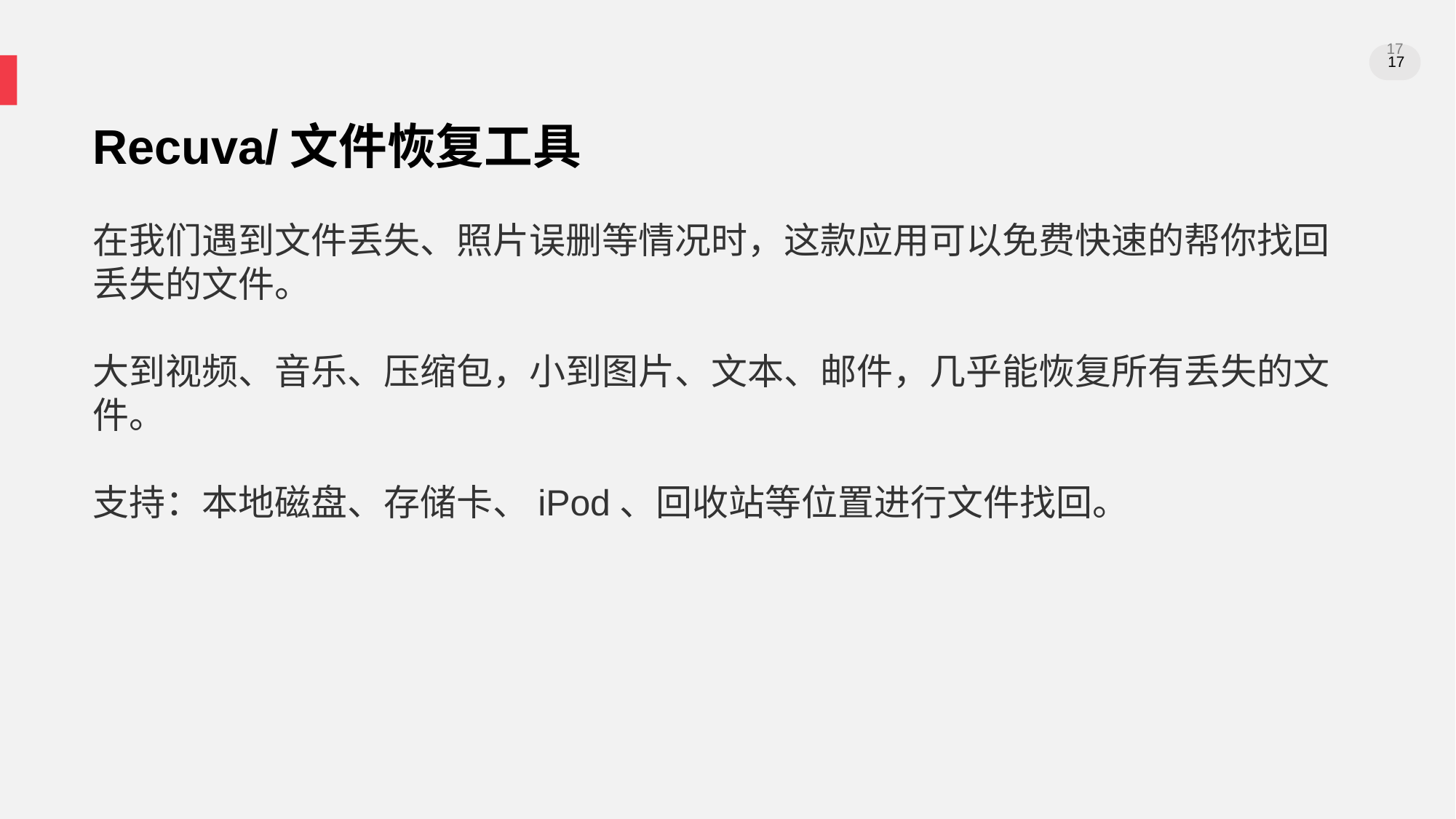

。

17
17

Recuva/文件恢复工具

在我们遇到文件丢失、照片误删等情况时，这款应用可以免费快速的帮你找回丢失的文件。

大到视频、音乐、压缩包，小到图片、文本、邮件，几乎能恢复所有丢失的文件。

支持：本地磁盘、存储卡、iPod、回收站等位置进行文件找回。